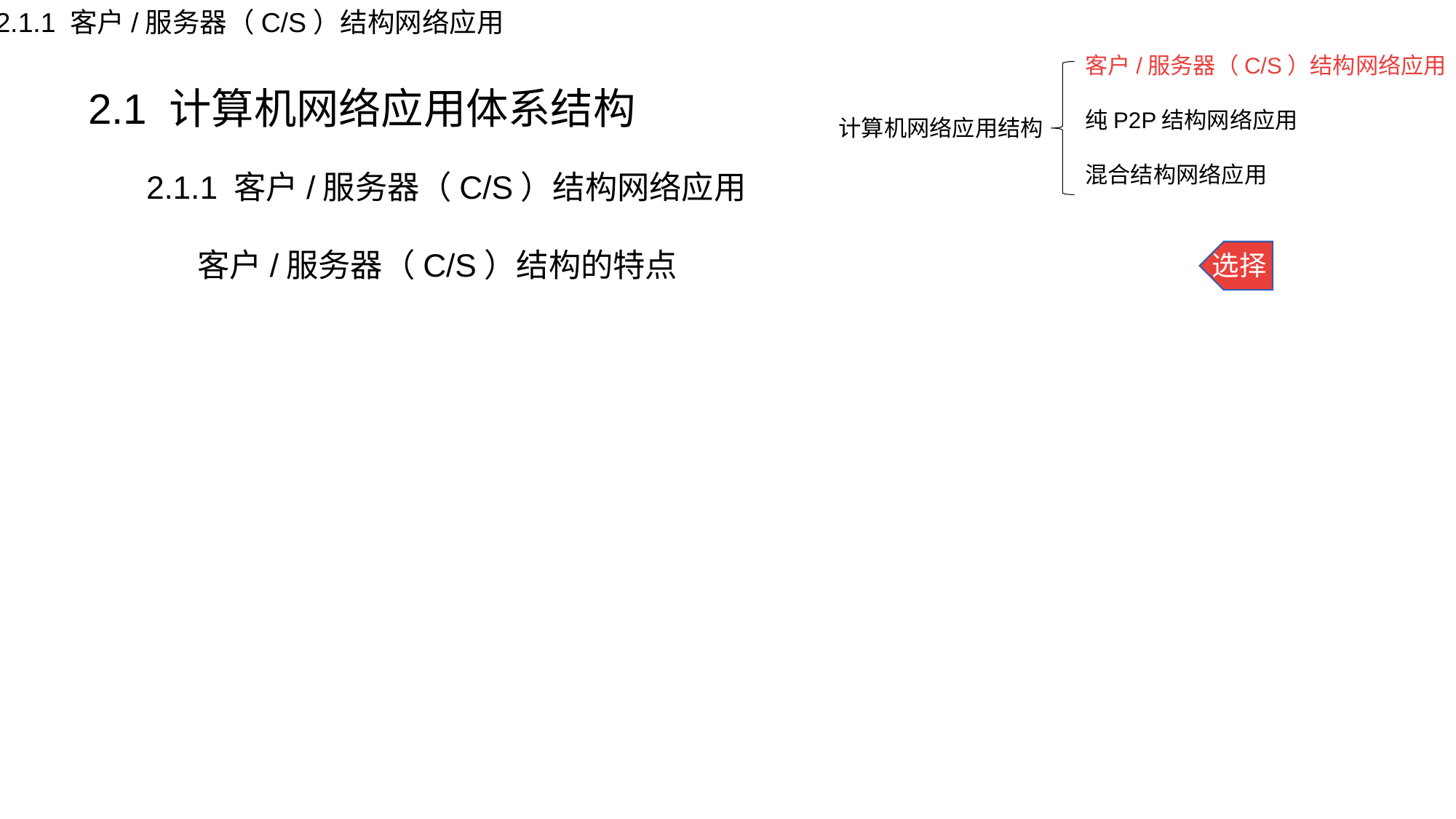

2.1.1 客户/服务器（C/S）结构网络应用
# 2.1 计算机网络应用体系结构
客户/服务器（C/S）结构网络应用

纯P2P结构网络应用

混合结构网络应用

计算机网络应用结构
2.1.1 客户/服务器（C/S）结构网络应用

      客户/服务器（C/S）结构的特点

选择
1、网络通信双方分为客户程序和服务器程序

2、服务器程序需先运行起来，做好接受通信的准备

3、客户程序后运行，主动与服务器进行通信。